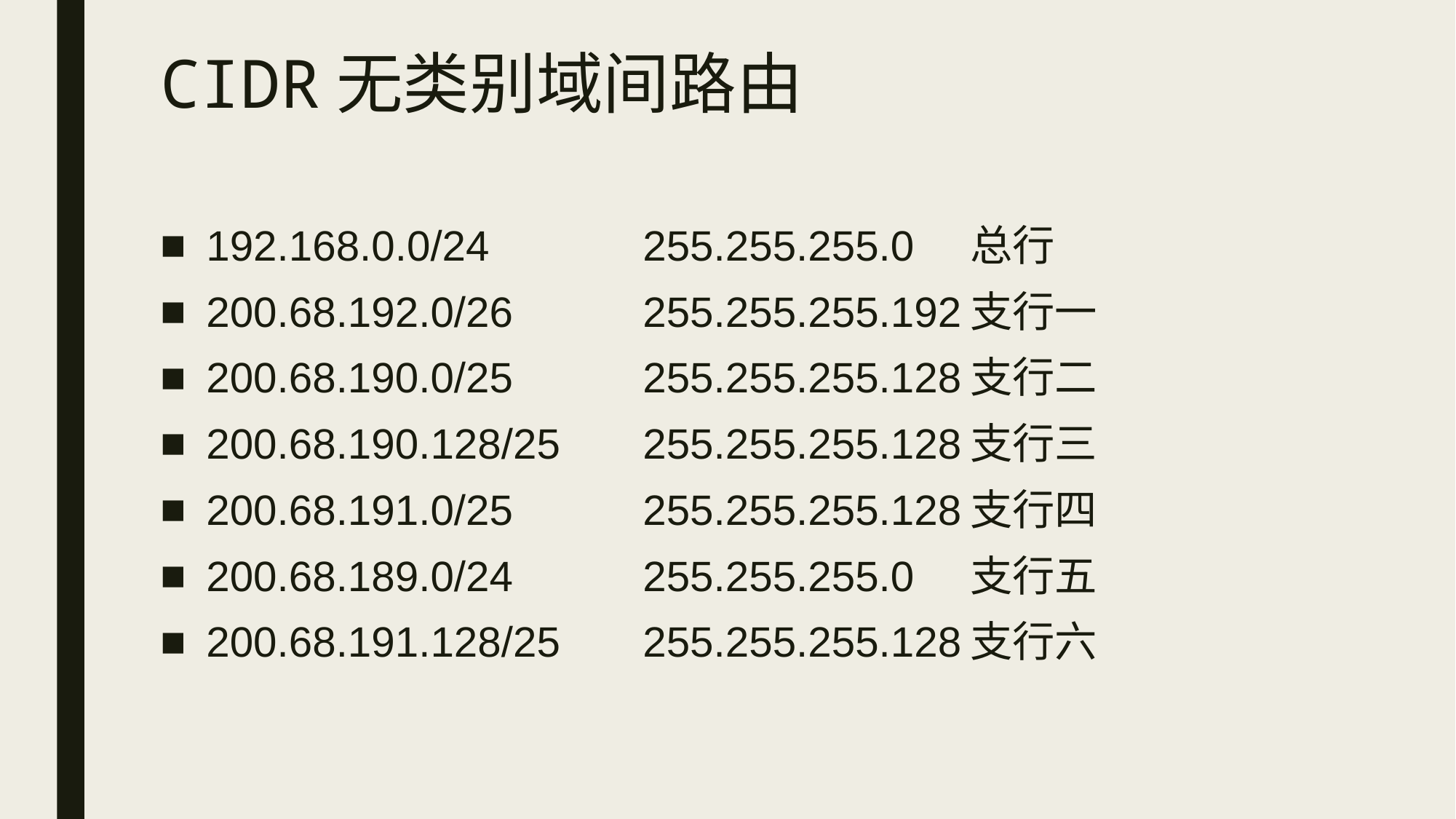

# CIDR无类别域间路由
192.168.0.0/24		255.255.255.0	总行
200.68.192.0/26		255.255.255.192	支行一
200.68.190.0/25		255.255.255.128	支行二
200.68.190.128/25	255.255.255.128	支行三
200.68.191.0/25		255.255.255.128	支行四
200.68.189.0/24 		255.255.255.0	支行五
200.68.191.128/25	255.255.255.128	支行六